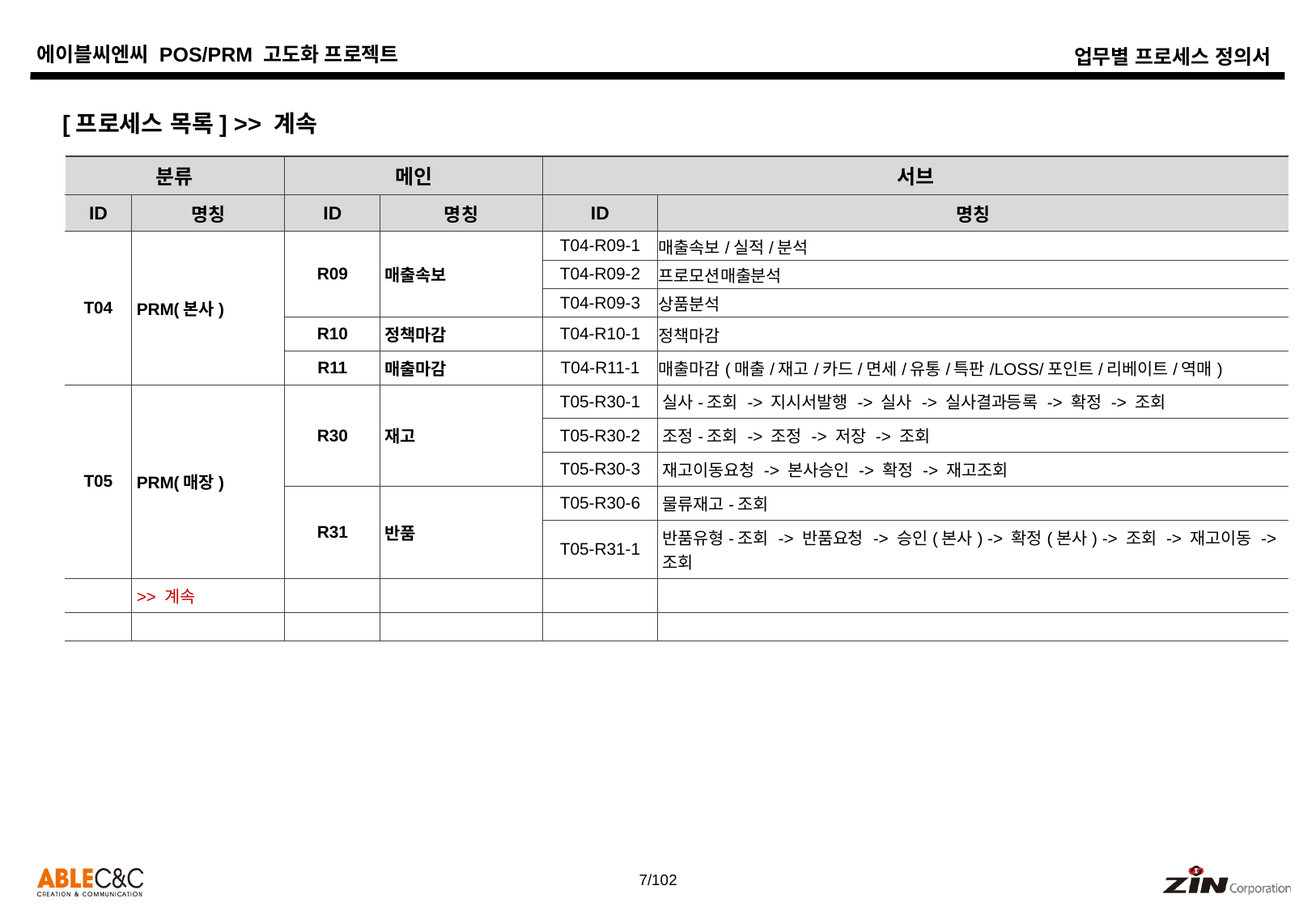

[프로세스 목록] >> 계속
| 분류 |  | 메인 |  | 서브 |  |
| --- | --- | --- | --- | --- | --- |
| ID | 명칭 | ID | 명칭 | ID | 명칭 |
| T04 | PRM(본사) | R09 | 매출속보 | T04-R09-1 | 매출속보/실적/분석 |
|  |  |  |  | T04-R09-2 | 프로모션매출분석 |
|  |  |  |  | T04-R09-3 | 상품분석 |
|  |  | R10 | 정책마감 | T04-R10-1 | 정책마감 |
|  |  | R11 | 매출마감 | T04-R11-1 | 매출마감(매출/재고/카드/면세/유통/특판/LOSS/포인트/리베이트/역매) |
| T05 | PRM(매장) | R30 | 재고 | T05-R30-1 | 실사-조회 -> 지시서발행 -> 실사 -> 실사결과등록 -> 확정 -> 조회 |
|  |  |  |  | T05-R30-2 | 조정-조회 -> 조정 -> 저장 -> 조회 |
|  |  |  |  | T05-R30-3 | 재고이동요청 -> 본사승인 -> 확정 -> 재고조회 |
|  |  | R31 | 반품 | T05-R30-6 | 물류재고-조회 |
|  |  |  |  | T05-R31-1 | 반품유형-조회 -> 반품요청 -> 승인(본사) -> 확정(본사) -> 조회 -> 재고이동 -> 조회 |
|  | >> 계속 |  |  |  |  |
|  |  |  |  |  |  |